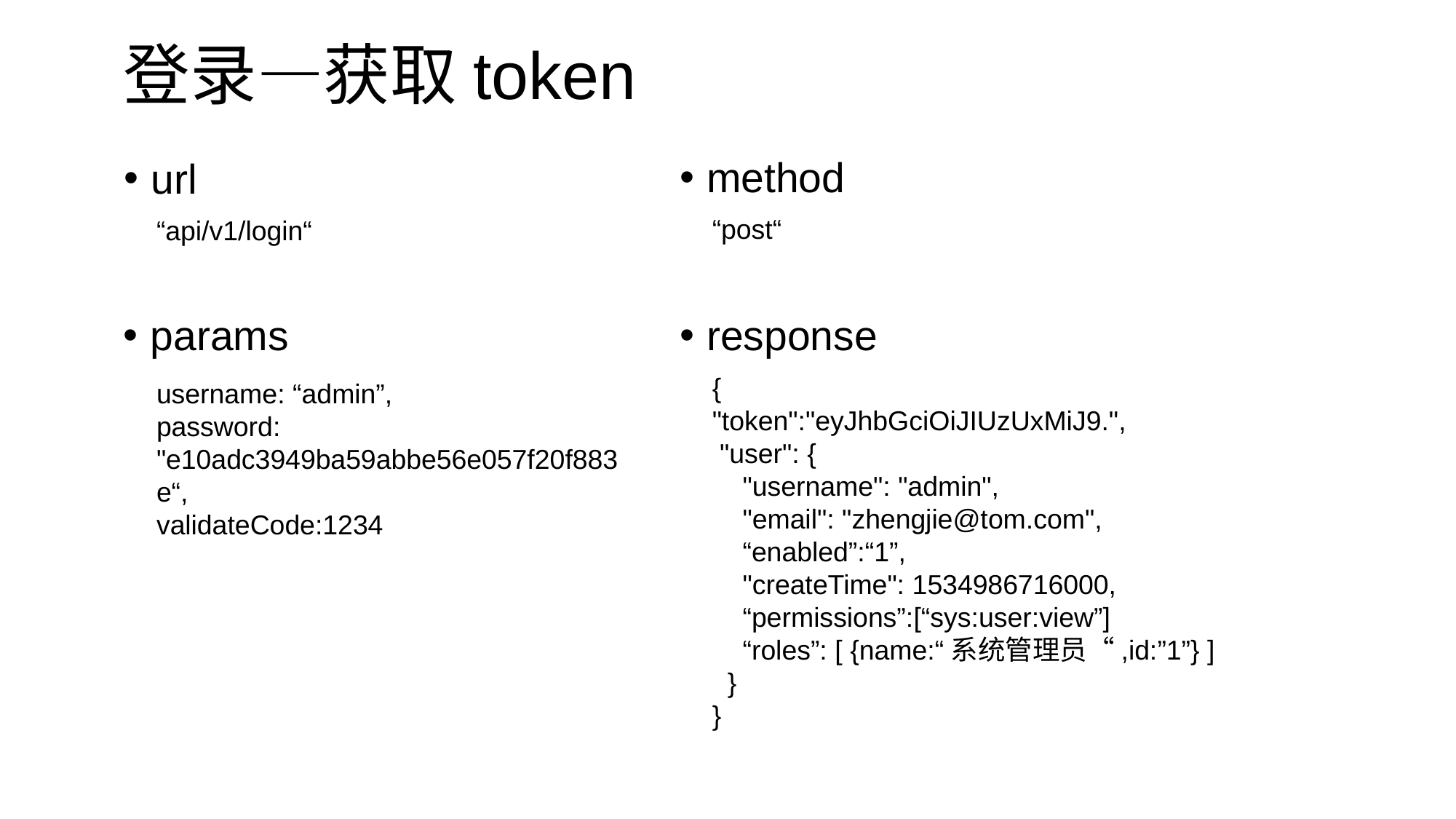

# 登录—获取token
method
url
“post“
“api/v1/login“
params
response
{
"token":"eyJhbGciOiJIUzUxMiJ9.",
 "user": {
    "username": "admin",
    "email": "zhengjie@tom.com",
    “enabled”:“1”,
    "createTime": 1534986716000,
    “permissions”:[“sys:user:view”]
    “roles”: [ {name:“系统管理员“,id:”1”} ]
  }
}
username: “admin”,
password: "e10adc3949ba59abbe56e057f20f883e“,
validateCode:1234